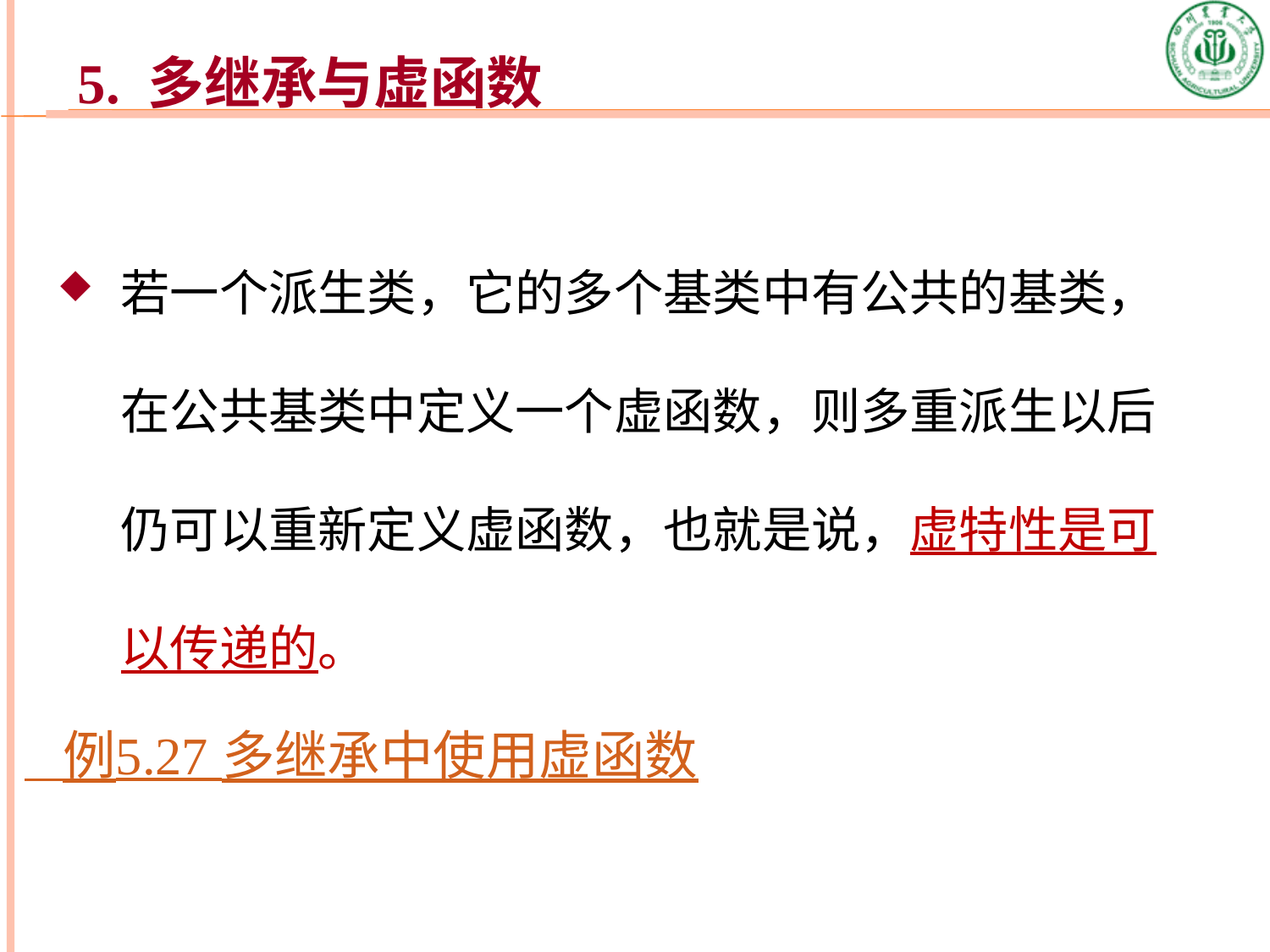

5. 多继承与虚函数
若一个派生类，它的多个基类中有公共的基类，在公共基类中定义一个虚函数，则多重派生以后仍可以重新定义虚函数，也就是说，虚特性是可以传递的。
    例5.27 多继承中使用虚函数